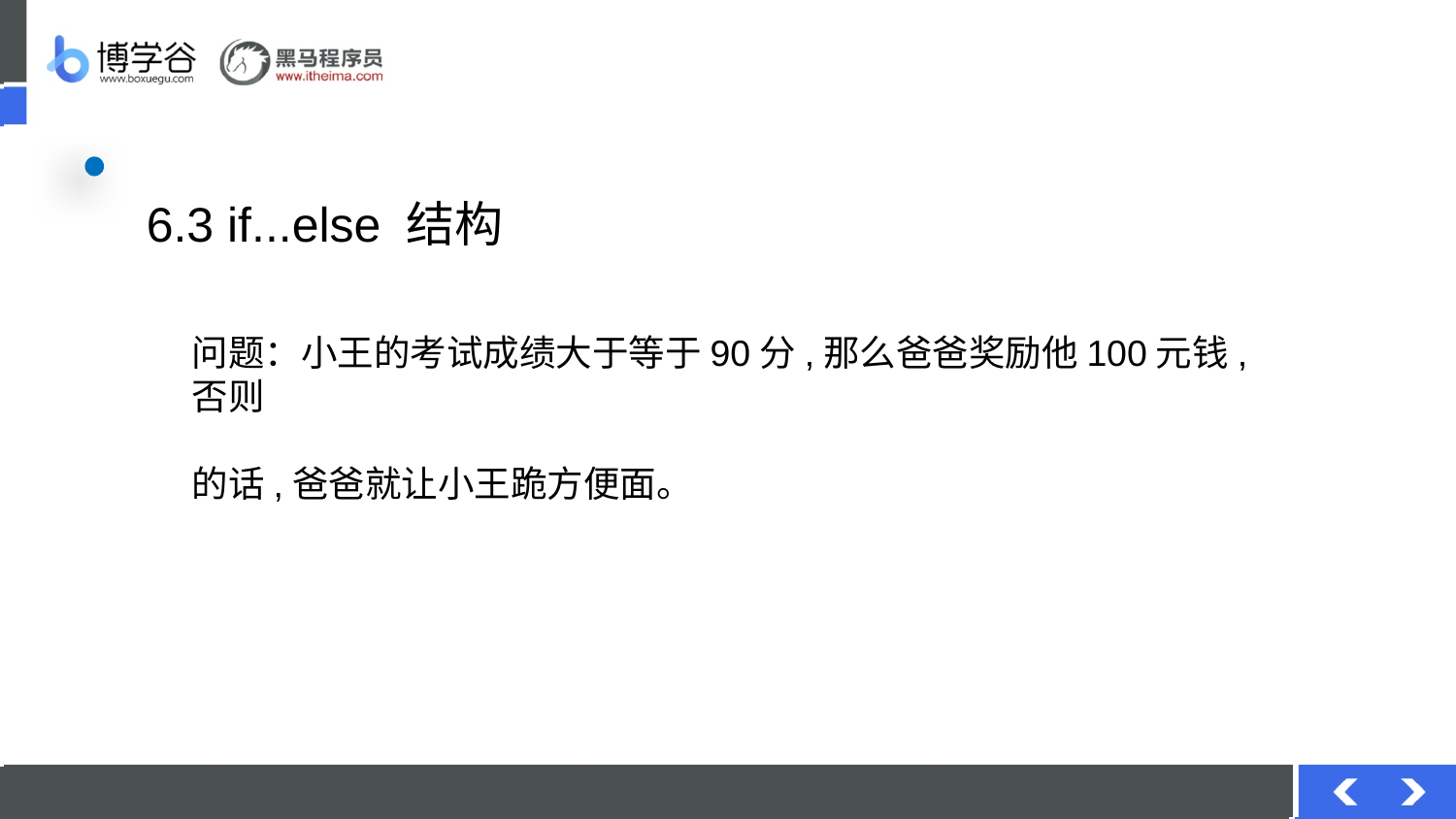

# 6.3 if...else 结构
问题：小王的考试成绩大于等于90分,那么爸爸奖励他100元钱,否则

的话,爸爸就让小王跪方便面。